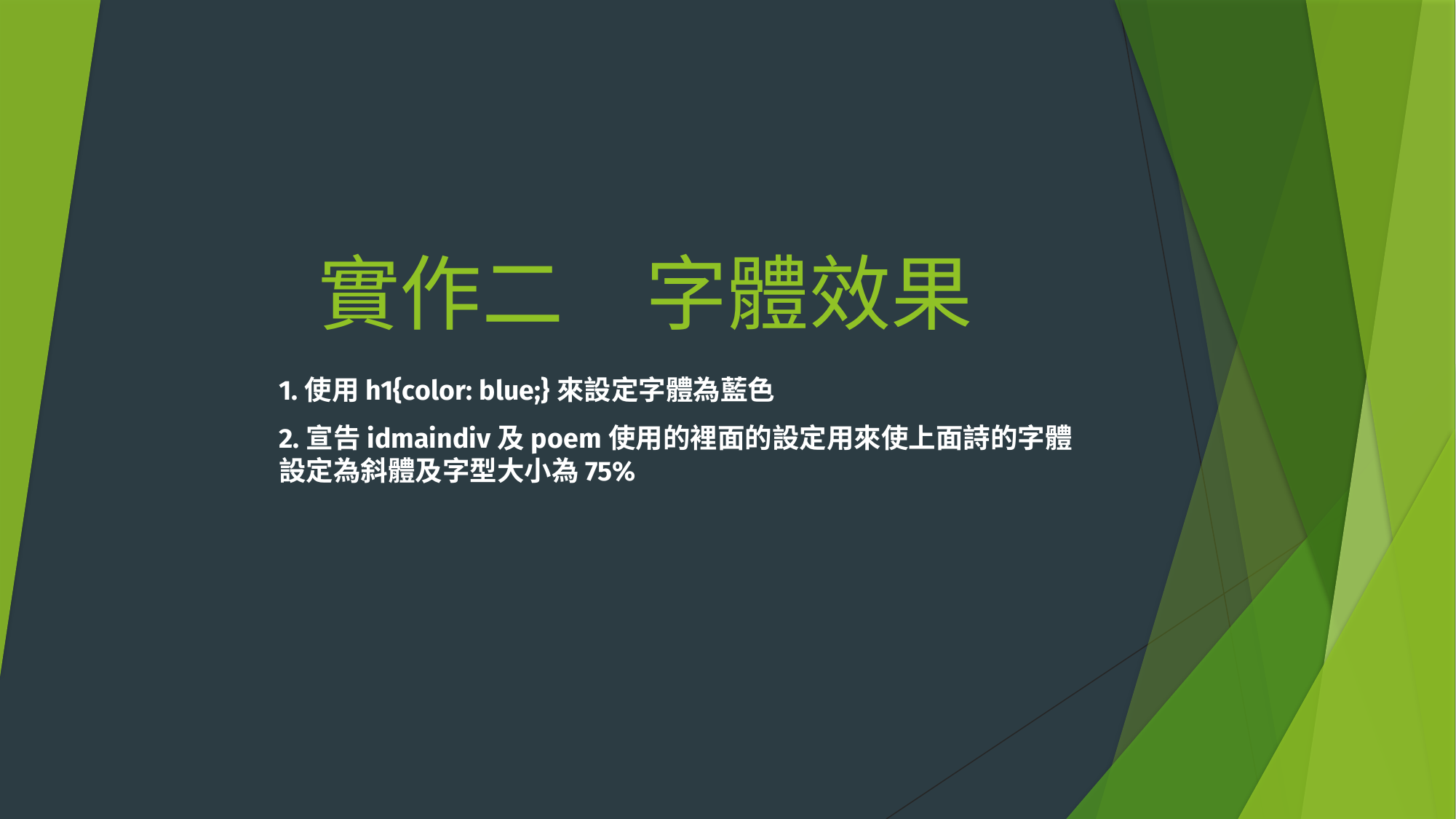

# 實作二	字體效果
1.使用h1{color: blue;}來設定字體為藍色
2.宣告idmaindiv及poem使用的裡面的設定用來使上面詩的字體設定為斜體及字型大小為75%